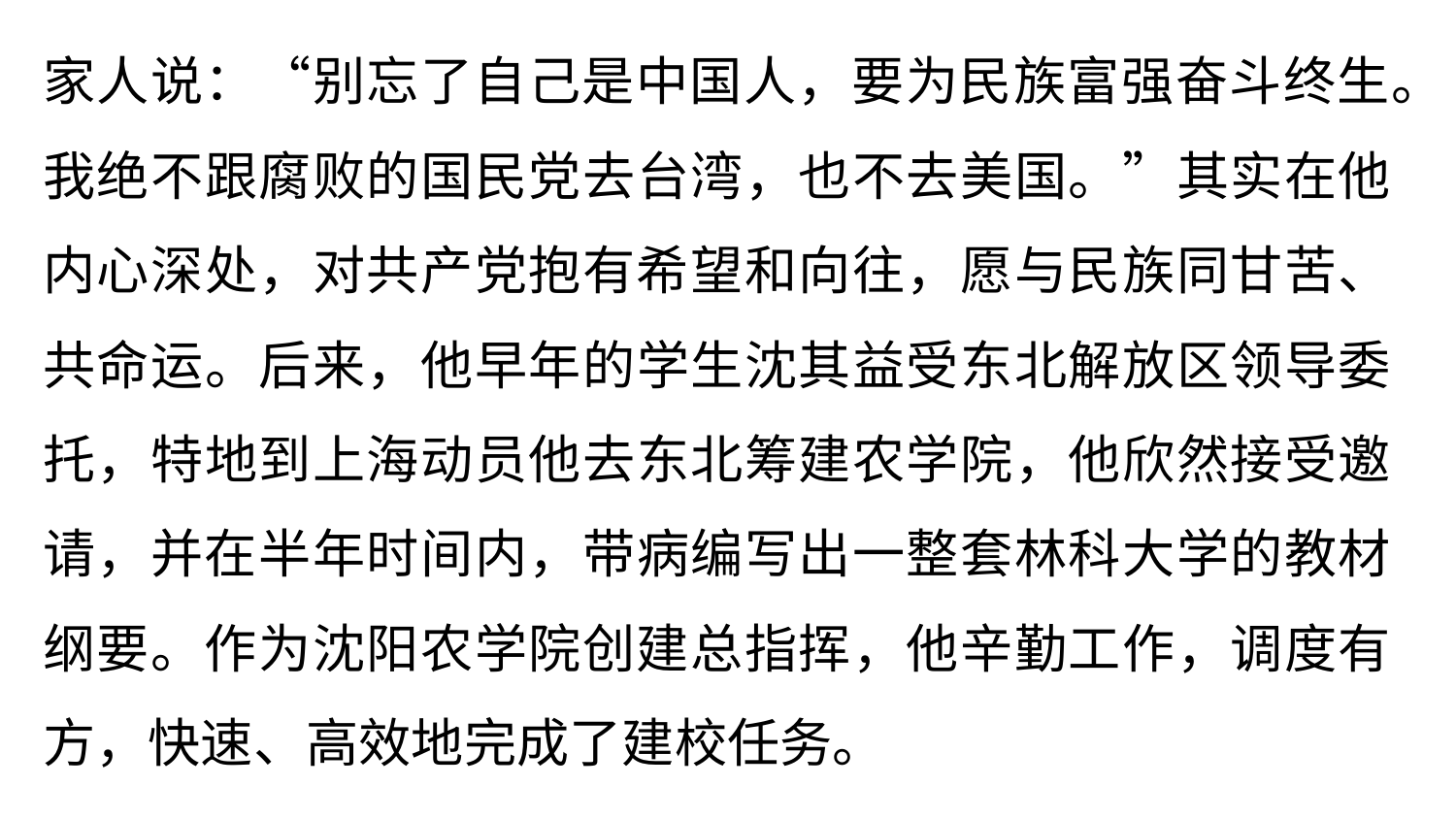

家人说：“别忘了自己是中国人，要为民族富强奋斗终生。我绝不跟腐败的国民党去台湾，也不去美国。”其实在他内心深处，对共产党抱有希望和向往，愿与民族同甘苦、共命运。后来，他早年的学生沈其益受东北解放区领导委托，特地到上海动员他去东北筹建农学院，他欣然接受邀请，并在半年时间内，带病编写出一整套林科大学的教材纲要。作为沈阳农学院创建总指挥，他辛勤工作，调度有方，快速、高效地完成了建校任务。